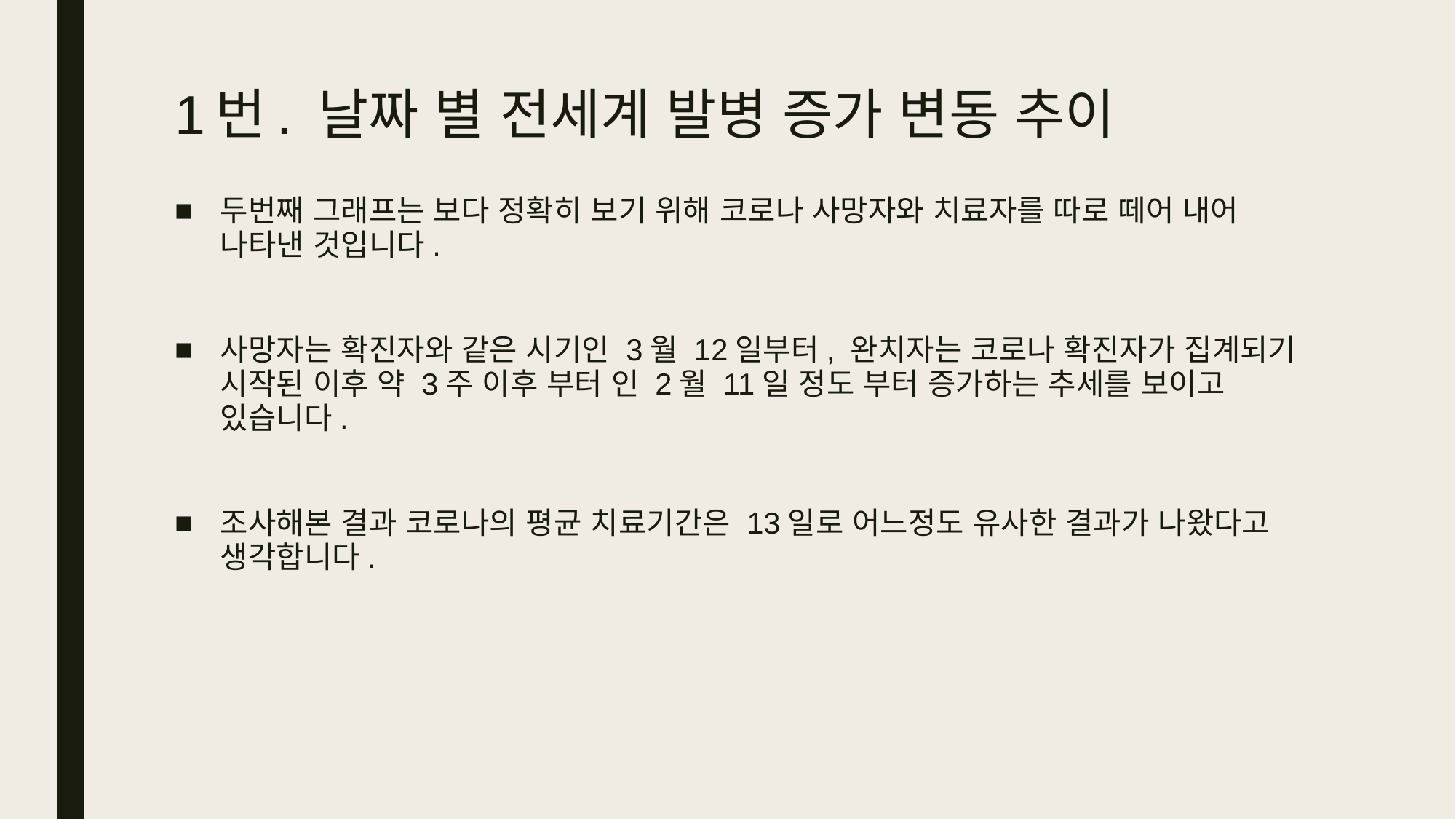

# 1번. 날짜 별 전세계 발병 증가 변동 추이
두번째 그래프는 보다 정확히 보기 위해 코로나 사망자와 치료자를 따로 떼어 내어 나타낸 것입니다.

사망자는 확진자와 같은 시기인 3월 12일부터, 완치자는 코로나 확진자가 집계되기 시작된 이후 약 3주 이후 부터 인 2월 11일 정도 부터 증가하는 추세를 보이고 있습니다.

조사해본 결과 코로나의 평균 치료기간은 13일로 어느정도 유사한 결과가 나왔다고 생각합니다.